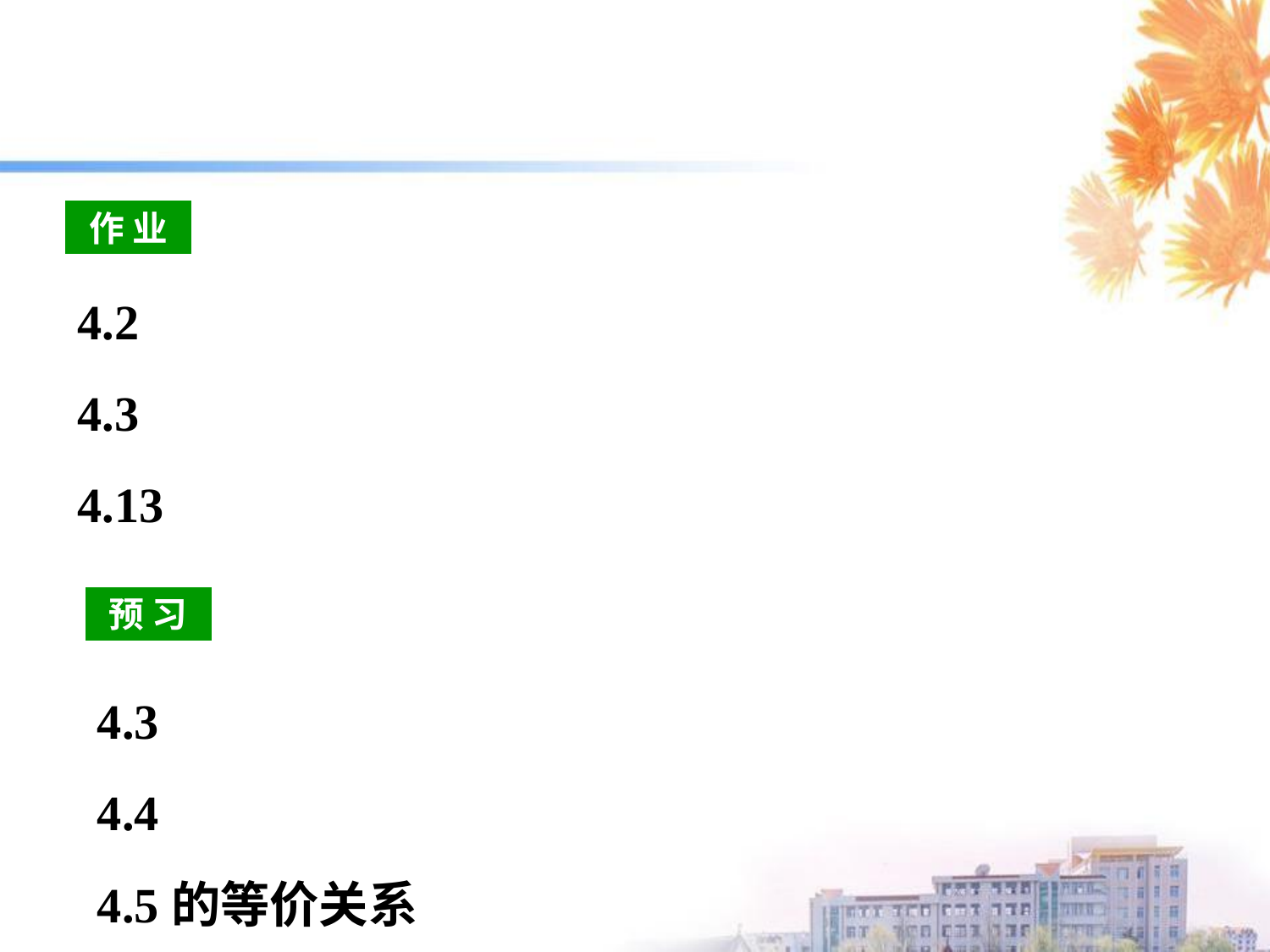

作 业
4.2
4.3
4.13

预 习
4.3
4.4
4.5的等价关系